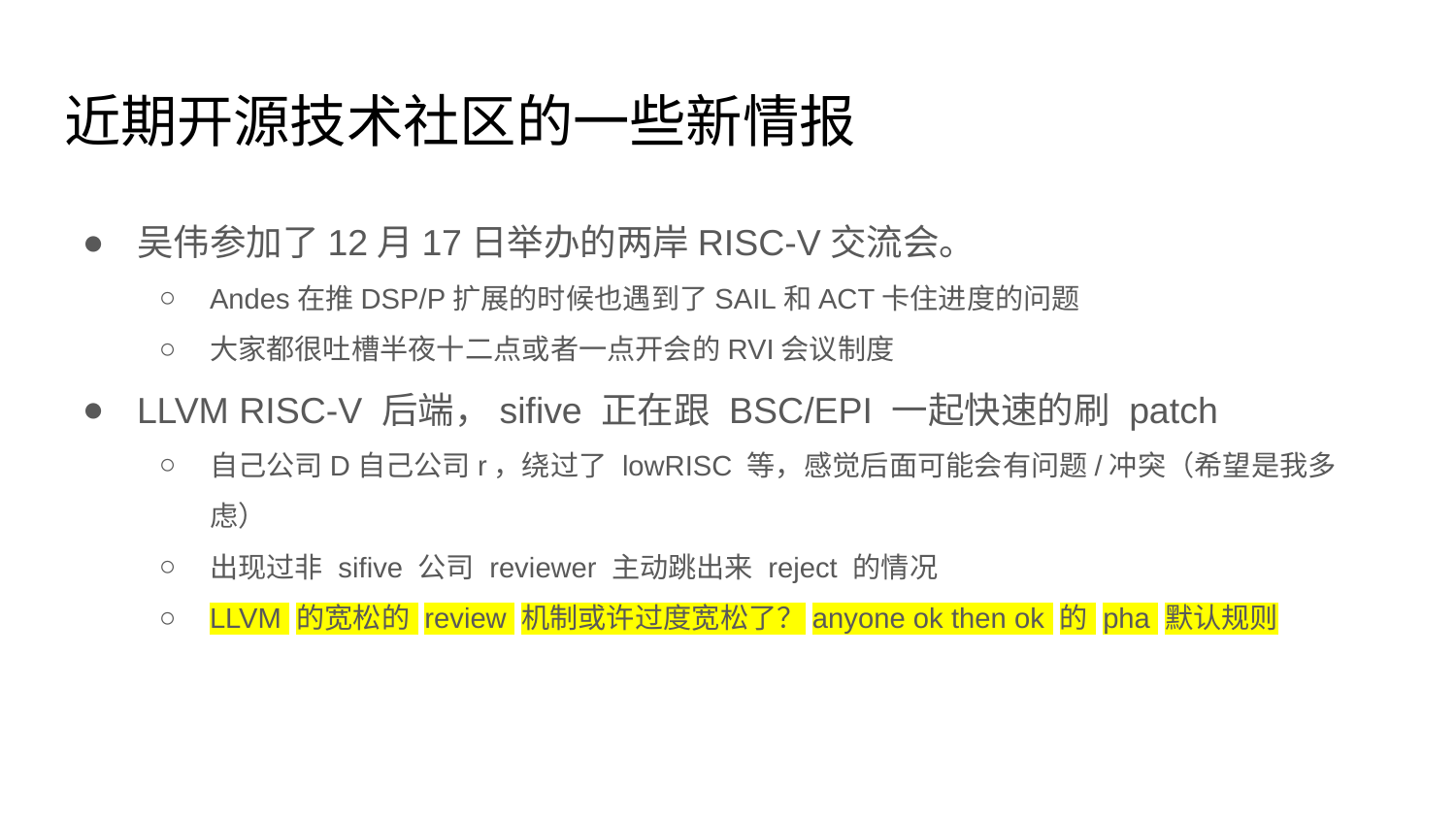

# 近期开源技术社区的一些新情报
吴伟参加了12月17日举办的两岸RISC-V交流会。
Andes在推DSP/P扩展的时候也遇到了SAIL和ACT卡住进度的问题
大家都很吐槽半夜十二点或者一点开会的RVI会议制度
LLVM RISC-V 后端，sifive 正在跟 BSC/EPI 一起快速的刷 patch
自己公司D自己公司r，绕过了 lowRISC 等，感觉后面可能会有问题/冲突（希望是我多虑）
出现过非 sifive 公司 reviewer 主动跳出来 reject 的情况
LLVM 的宽松的 review 机制或许过度宽松了？anyone ok then ok 的 pha 默认规则